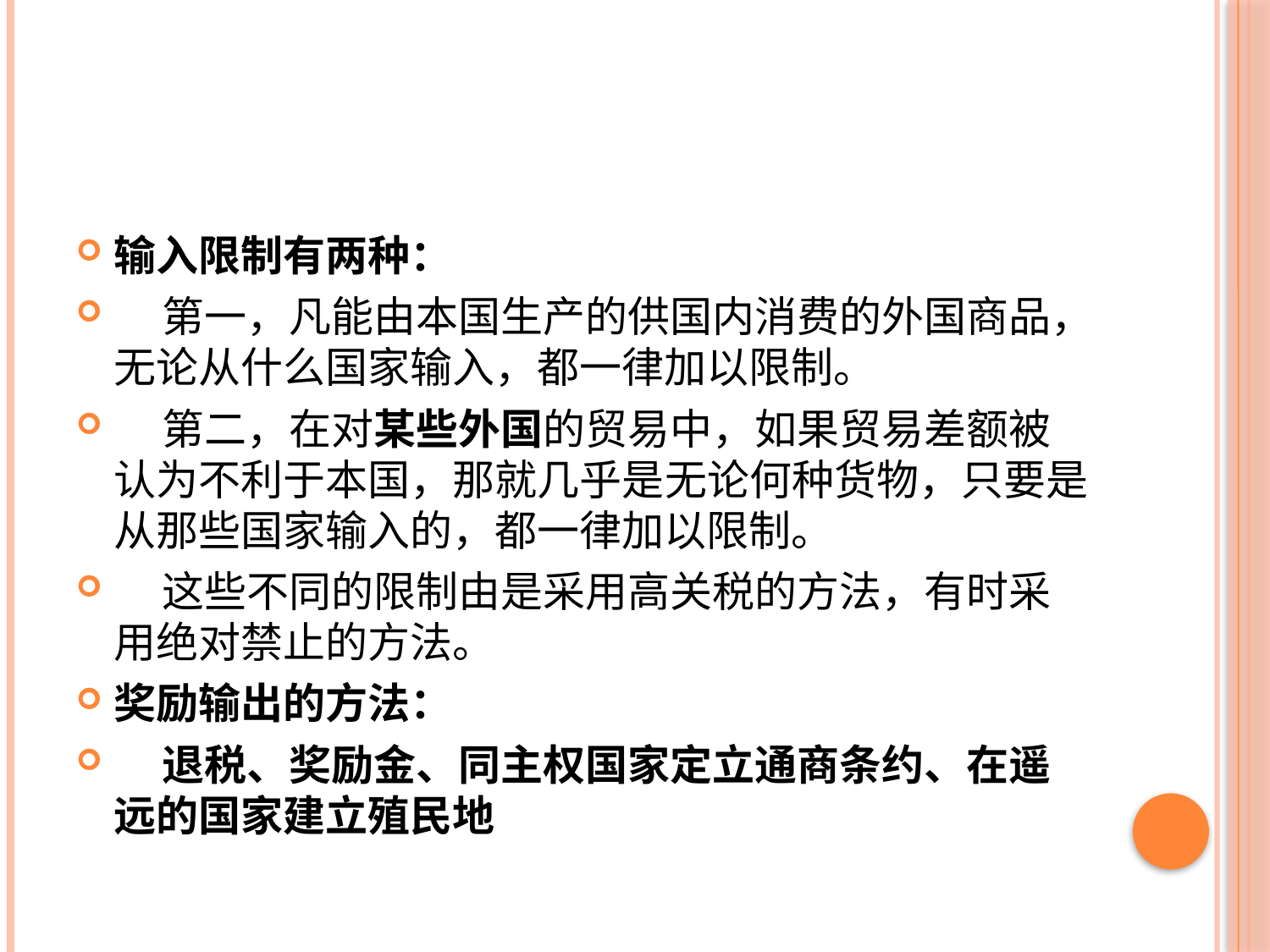

#
输入限制有两种：
    第一，凡能由本国生产的供国内消费的外国商品，无论从什么国家输入，都一律加以限制。
    第二，在对某些外国的贸易中，如果贸易差额被认为不利于本国，那就几乎是无论何种货物，只要是从那些国家输入的，都一律加以限制。
    这些不同的限制由是采用高关税的方法，有时采用绝对禁止的方法。
奖励输出的方法：
    退税、奖励金、同主权国家定立通商条约、在遥远的国家建立殖民地